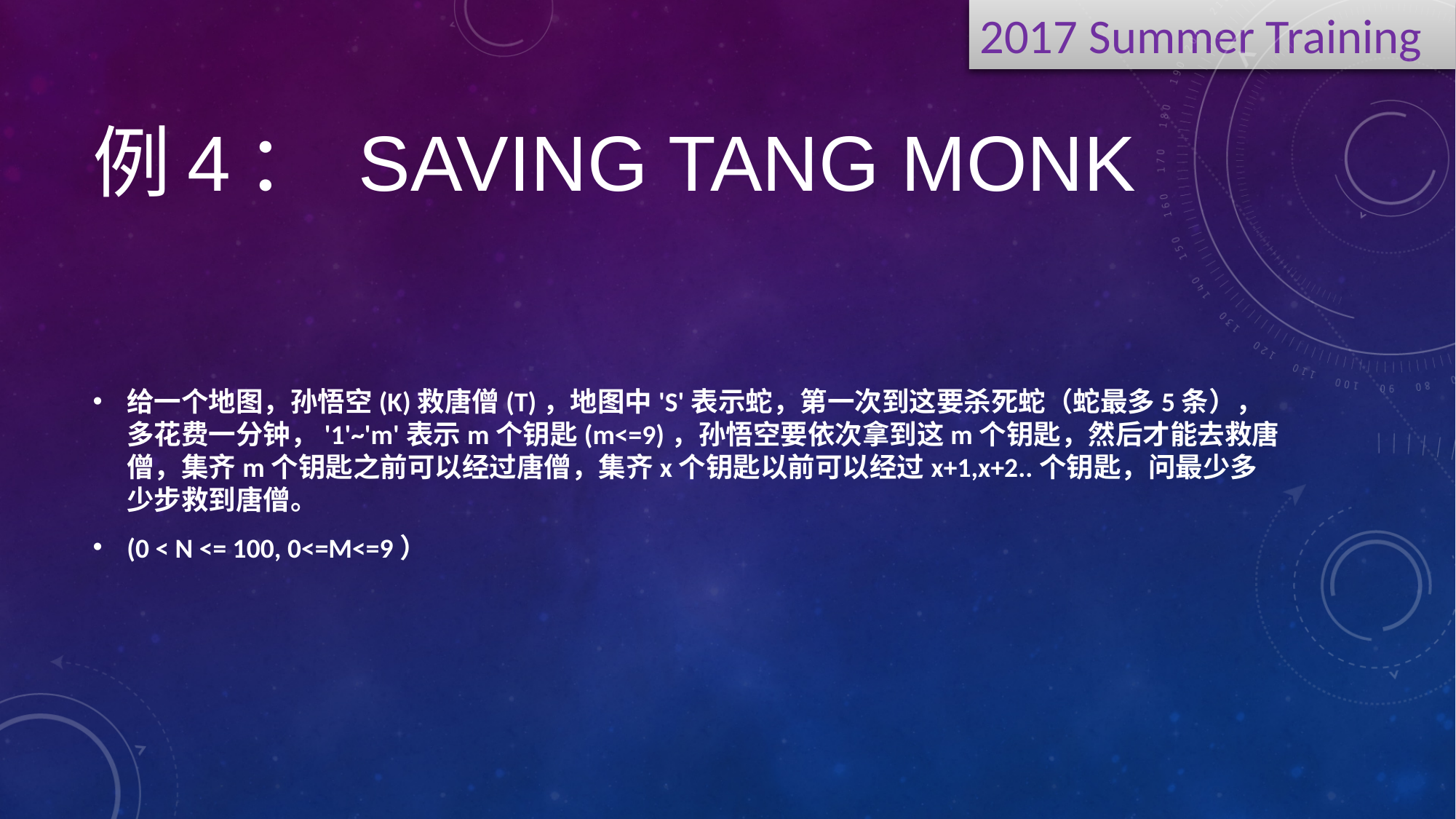

# 例4： Saving Tang Monk
给一个地图，孙悟空(K)救唐僧(T)，地图中'S'表示蛇，第一次到这要杀死蛇（蛇最多5条），多花费一分钟，'1'~'m'表示m个钥匙(m<=9)，孙悟空要依次拿到这m个钥匙，然后才能去救唐僧，集齐m个钥匙之前可以经过唐僧，集齐x个钥匙以前可以经过x+1,x+2..个钥匙，问最少多少步救到唐僧。
(0 < N <= 100, 0<=M<=9）